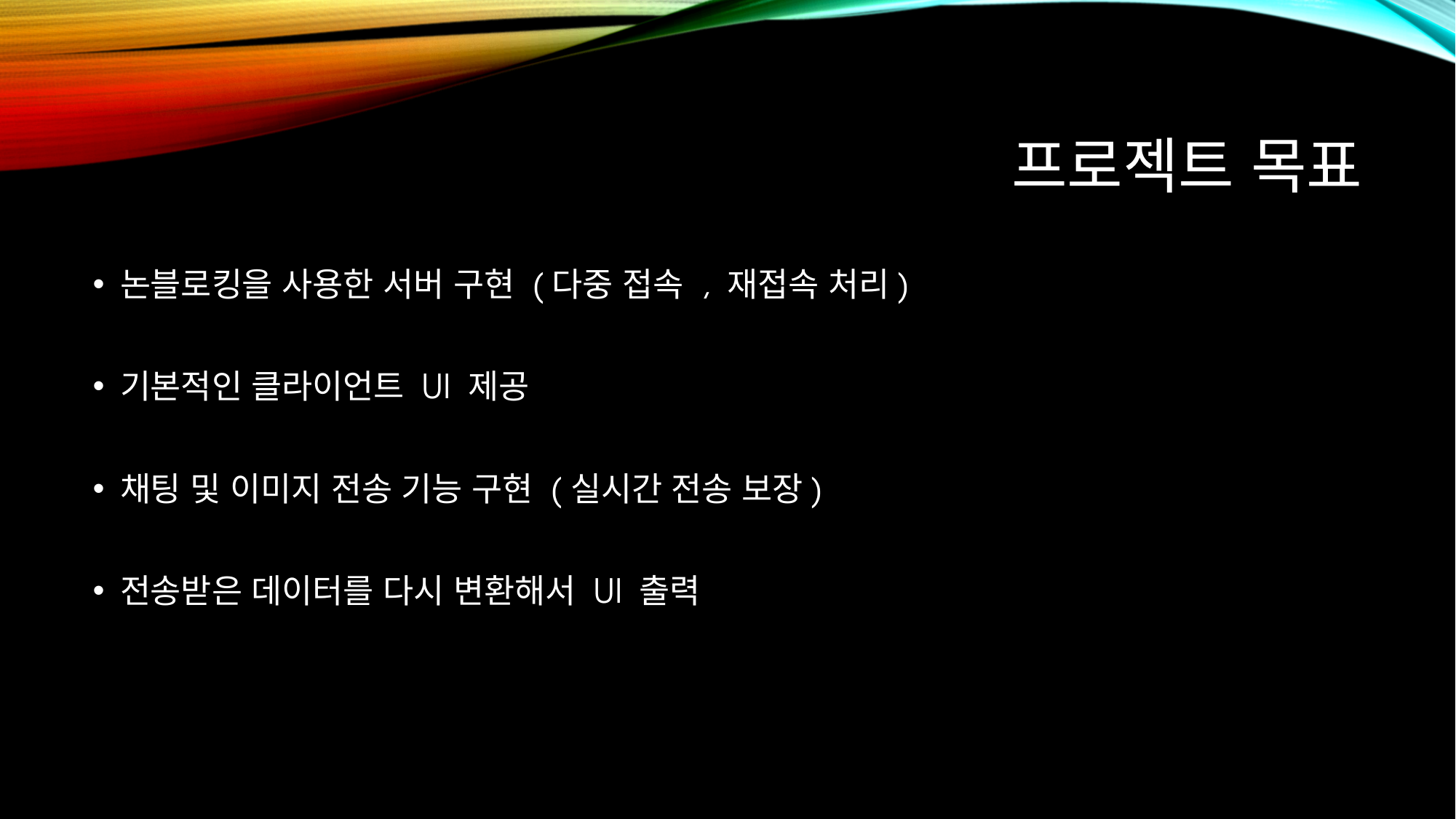

# 프로젝트 목표
논블로킹을 사용한 서버 구현 (다중 접속 , 재접속 처리)

기본적인 클라이언트 UI 제공

채팅 및 이미지 전송 기능 구현 (실시간 전송 보장)

전송받은 데이터를 다시 변환해서 UI 출력